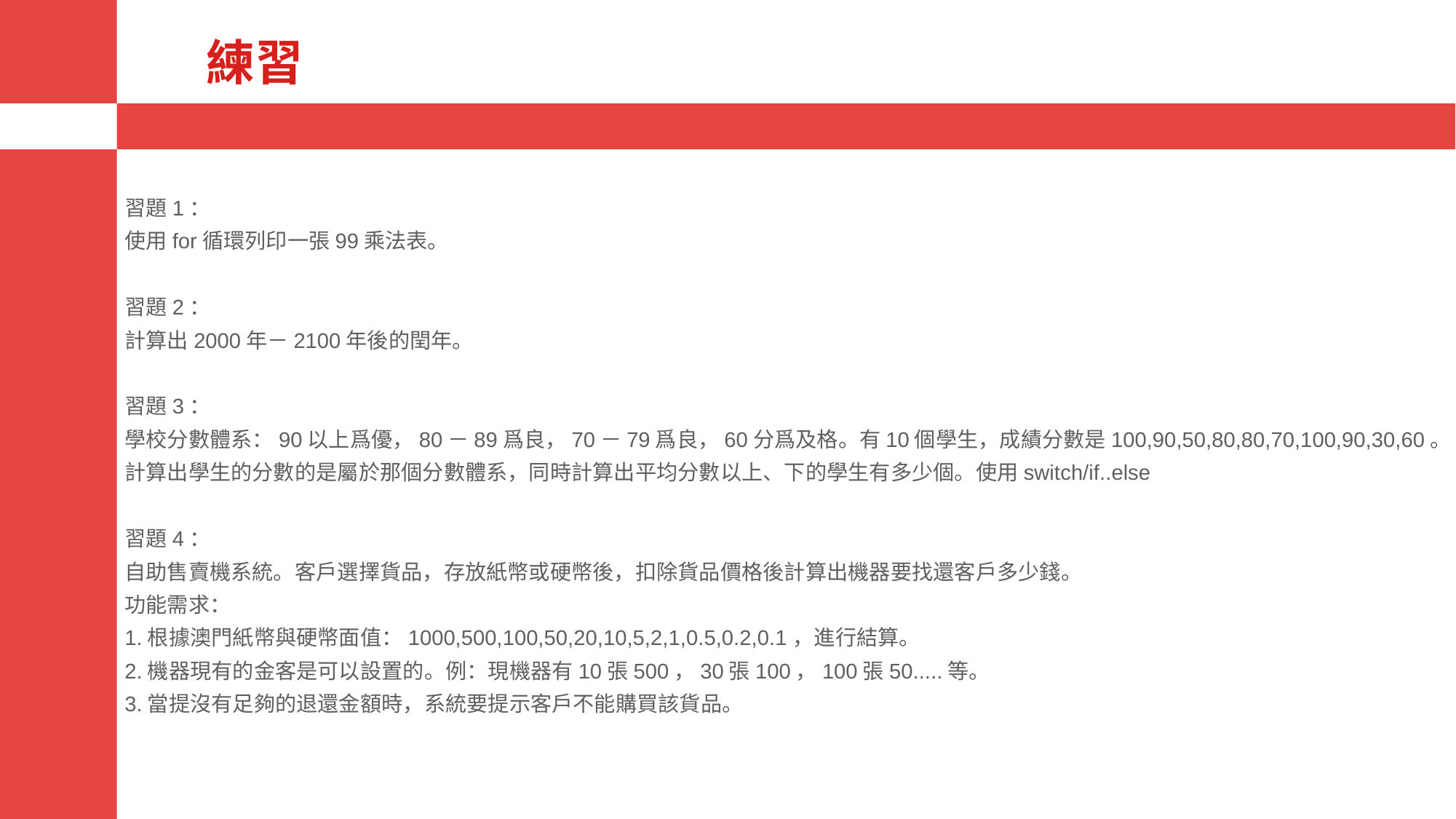

# 練習
習題1：
使用for循環列印一張99乘法表。

習題2：
計算出2000年－2100年後的閏年。

習題3：
學校分數體系：90以上爲優，80－89爲良，70－79爲良，60分爲及格。有10個學生，成績分數是100,90,50,80,80,70,100,90,30,60。
計算出學生的分數的是屬於那個分數體系，同時計算出平均分數以上、下的學生有多少個。使用switch/if..else

習題4：
自助售賣機系統。客戶選擇貨品，存放紙幣或硬幣後，扣除貨品價格後計算出機器要找還客戶多少錢。
功能需求：
1.根據澳門紙幣與硬幣面值：1000,500,100,50,20,10,5,2,1,0.5,0.2,0.1，進行結算。
2.機器現有的金客是可以設置的。例：現機器有10張500，30張100，100張50.....等。
3.當提沒有足夠的退還金額時，系統要提示客戶不能購買該貨品。